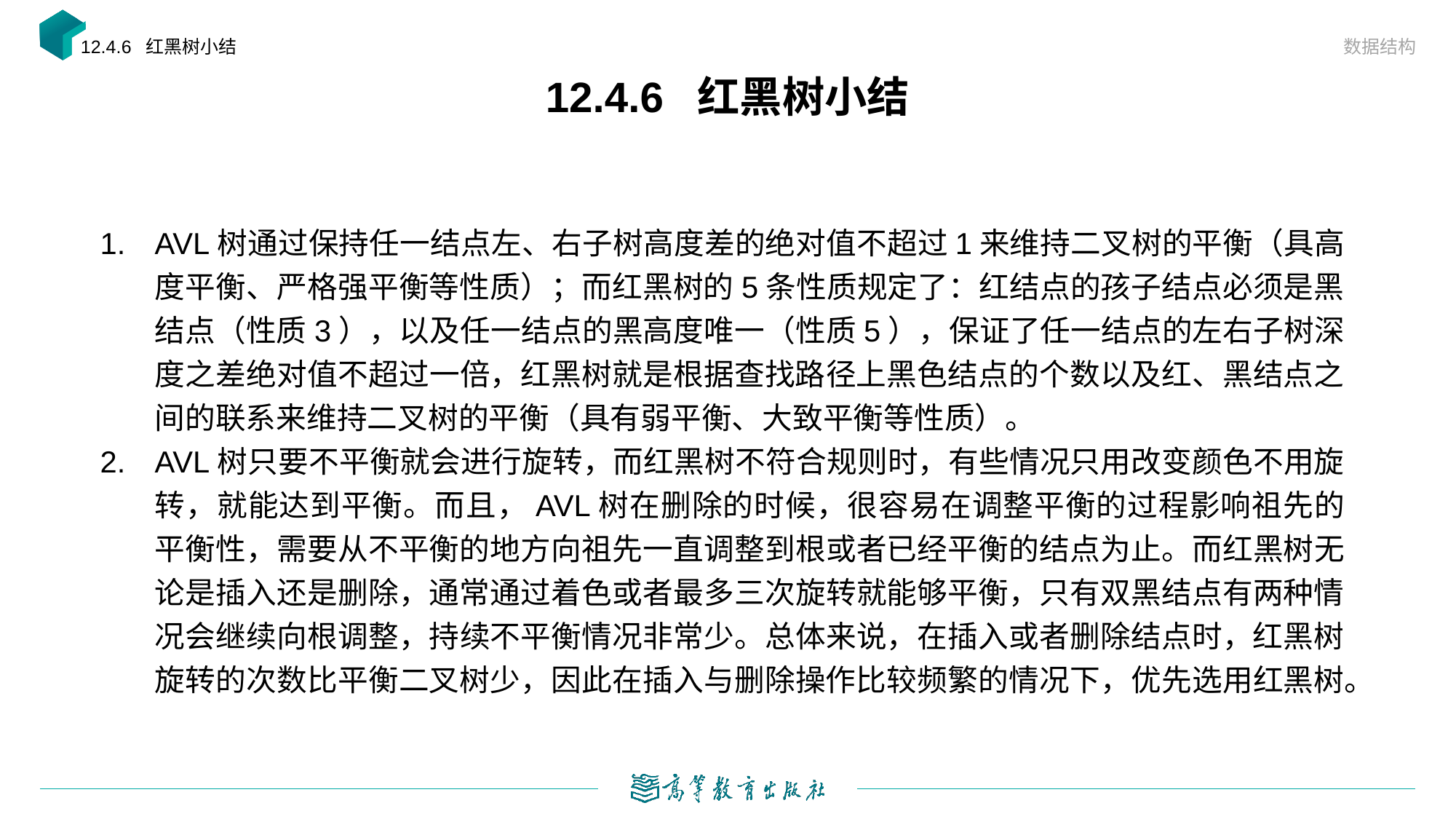

数据结构
12.4.6  红黑树小结
# 12.4.6  红黑树小结
AVL树通过保持任一结点左、右子树高度差的绝对值不超过1来维持二叉树的平衡（具高度平衡、严格强平衡等性质）；而红黑树的5条性质规定了：红结点的孩子结点必须是黑结点（性质3），以及任一结点的黑高度唯一（性质5），保证了任一结点的左右子树深度之差绝对值不超过一倍，红黑树就是根据查找路径上黑色结点的个数以及红、黑结点之间的联系来维持二叉树的平衡（具有弱平衡、大致平衡等性质）。
AVL树只要不平衡就会进行旋转，而红黑树不符合规则时，有些情况只用改变颜色不用旋转，就能达到平衡。而且，AVL树在删除的时候，很容易在调整平衡的过程影响祖先的平衡性，需要从不平衡的地方向祖先一直调整到根或者已经平衡的结点为止。而红黑树无论是插入还是删除，通常通过着色或者最多三次旋转就能够平衡，只有双黑结点有两种情况会继续向根调整，持续不平衡情况非常少。总体来说，在插入或者删除结点时，红黑树旋转的次数比平衡二叉树少，因此在插入与删除操作比较频繁的情况下，优先选用红黑树。